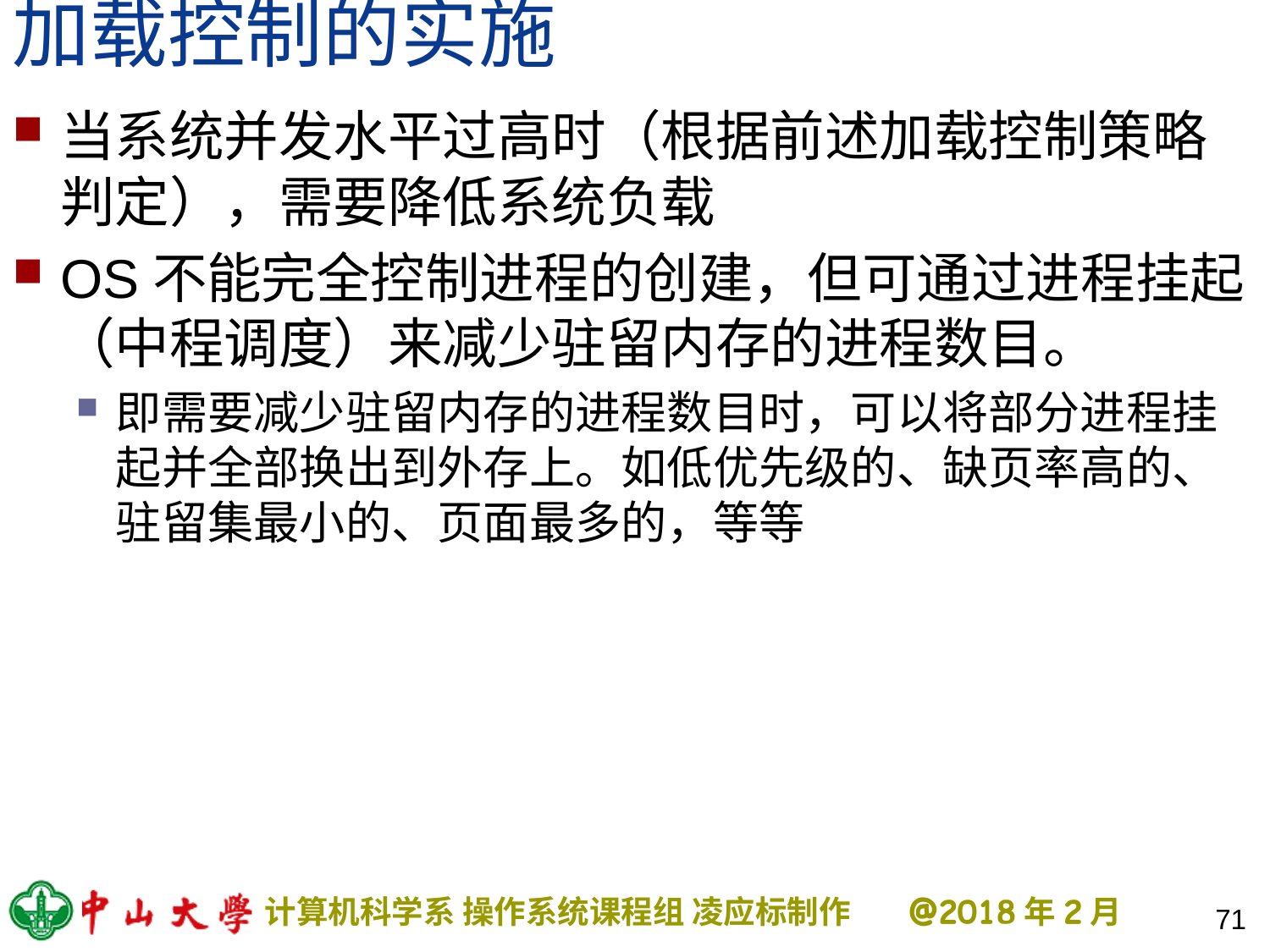

# 加载控制的实施
当系统并发水平过高时（根据前述加载控制策略判定），需要降低系统负载
OS不能完全控制进程的创建，但可通过进程挂起（中程调度）来减少驻留内存的进程数目。
即需要减少驻留内存的进程数目时，可以将部分进程挂起并全部换出到外存上。如低优先级的、缺页率高的、驻留集最小的、页面最多的，等等
71